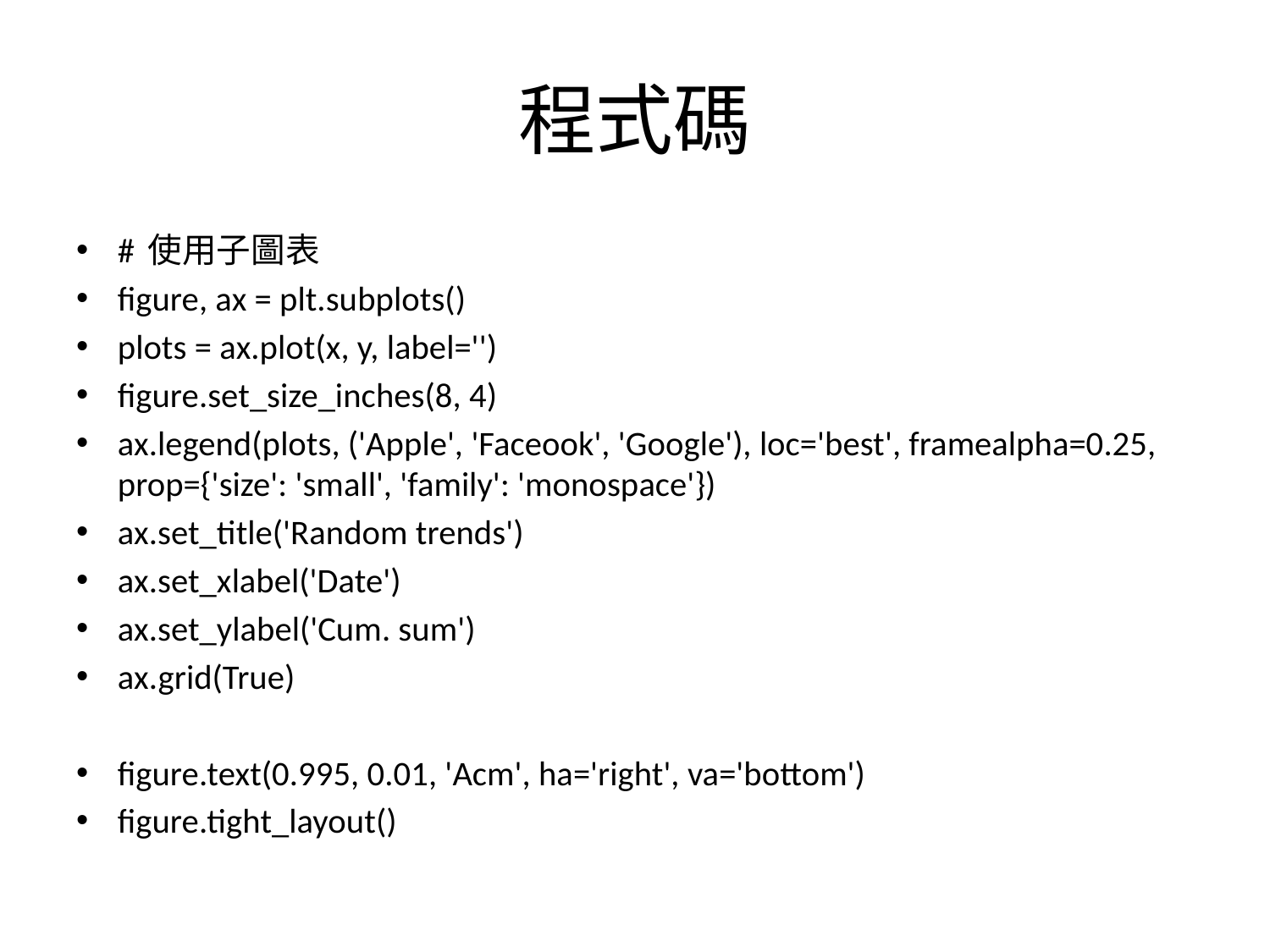

# 程式碼
# 使用子圖表
figure, ax = plt.subplots()
plots = ax.plot(x, y, label='')
figure.set_size_inches(8, 4)
ax.legend(plots, ('Apple', 'Faceook', 'Google'), loc='best', framealpha=0.25, prop={'size': 'small', 'family': 'monospace'})
ax.set_title('Random trends')
ax.set_xlabel('Date')
ax.set_ylabel('Cum. sum')
ax.grid(True)

figure.text(0.995, 0.01, 'Acm', ha='right', va='bottom')
figure.tight_layout()